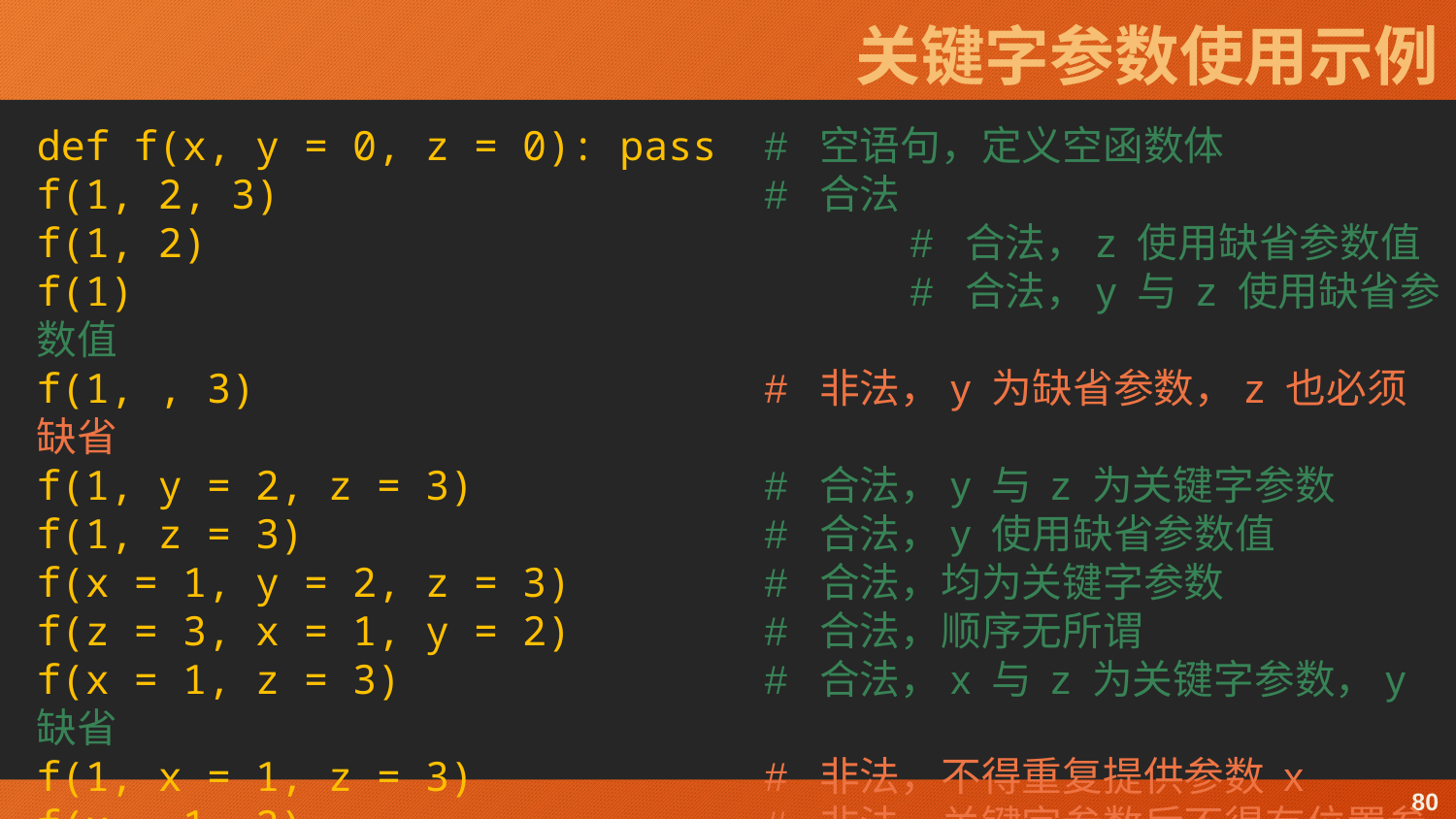

# 关键字参数使用示例
def f(x, y = 0, z = 0): pass	#  空语句，定义空函数体
f(1, 2, 3)				#  合法
f(1, 2)					#  合法，z 使用缺省参数值
f(1)						#  合法，y 与 z 使用缺省参数值
f(1, , 3)				#  非法，y 为缺省参数，z 也必须缺省
f(1, y = 2, z = 3)		#  合法，y 与 z 为关键字参数
f(1, z = 3)				#  合法，y 使用缺省参数值
f(x = 1, y = 2, z = 3)		#  合法，均为关键字参数
f(z = 3, x = 1, y = 2)		#  合法，顺序无所谓
f(x = 1, z = 3)			#  合法，x 与 z 为关键字参数，y 缺省
f(1, x = 1, z = 3)		#  非法，不得重复提供参数 x
f(x = 1, 2)				#  非法，关键字参数后不得有位置参数
f(1, y = 2, t = 3)		#  非法，关键字参数 t 不存在
80